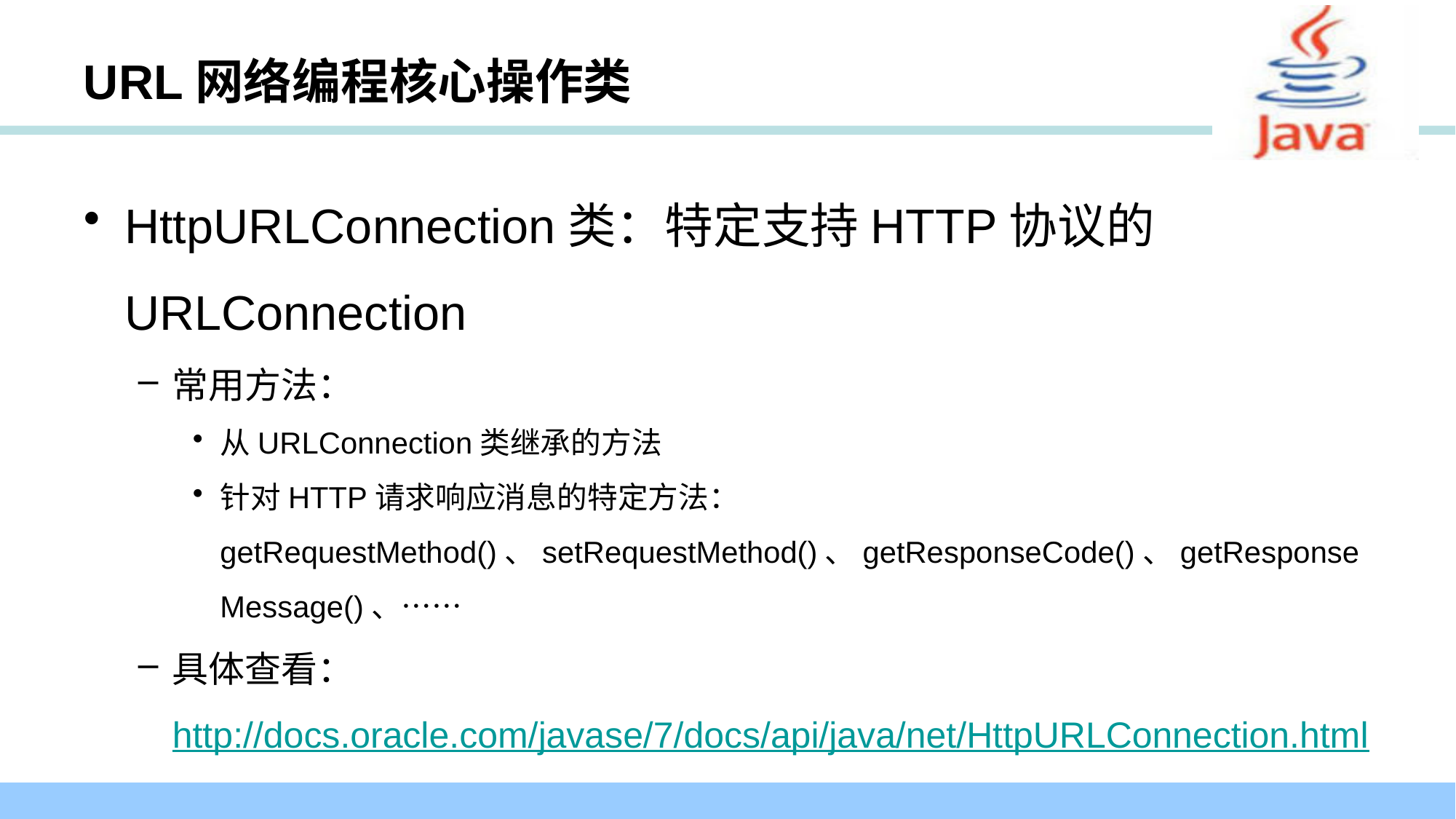

# URL网络编程核心操作类
HttpURLConnection类：特定支持HTTP协议的URLConnection
常用方法：
从URLConnection类继承的方法
针对HTTP请求响应消息的特定方法：getRequestMethod()、setRequestMethod()、getResponseCode()、getResponseMessage()、……
具体查看：http://docs.oracle.com/javase/7/docs/api/java/net/HttpURLConnection.html